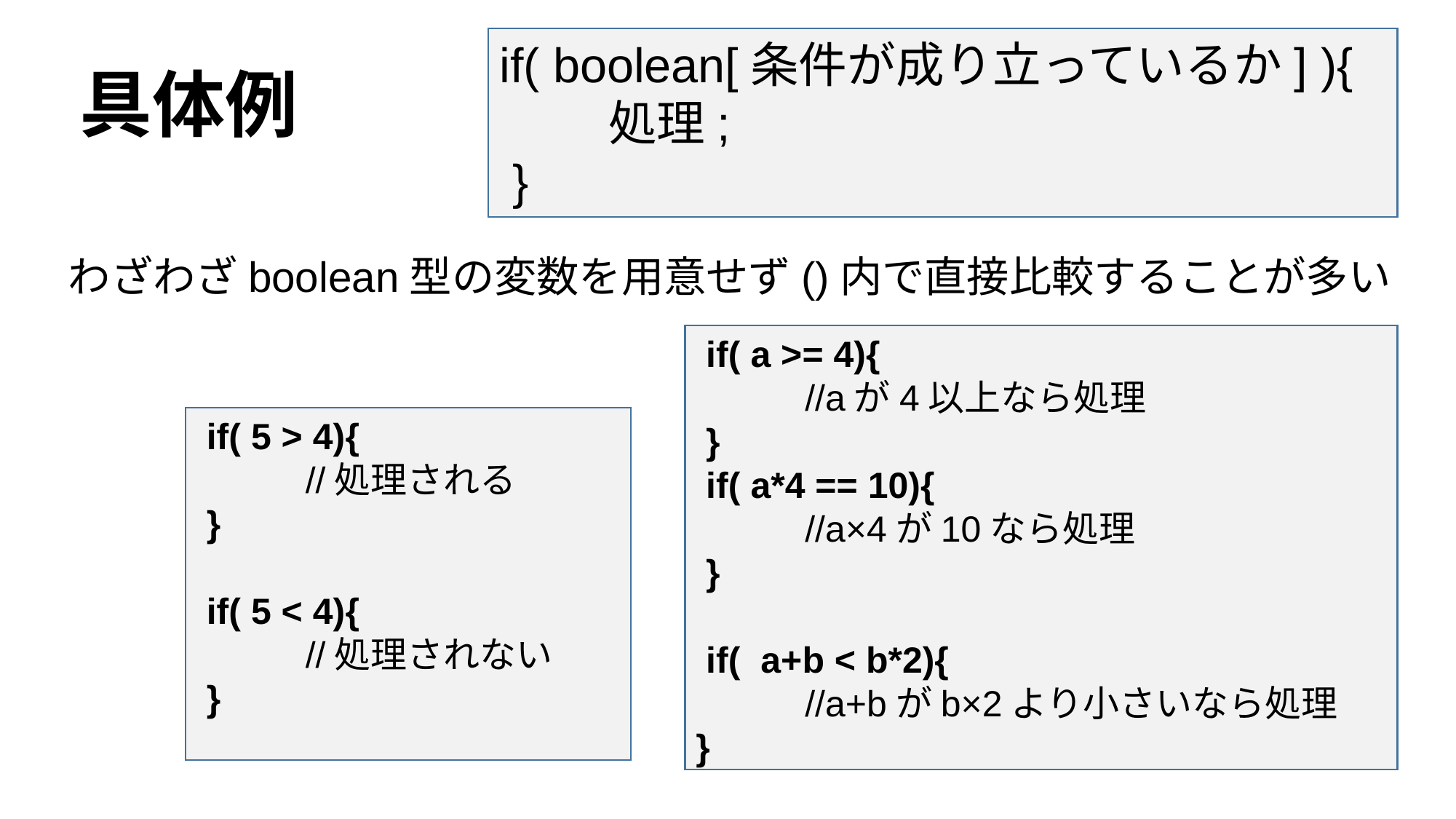

# 具体例
if( boolean[条件が成り立っているか] ){
	処理;
 }

わざわざboolean型の変数を用意せず()内で直接比較することが多い
 if( a >= 4){
	//aが4以上なら処理
 }
 if( a*4 == 10){
 	//a×4が10なら処理
 }

 if(  a+b < b*2){
	//a+bがb×2より小さいなら処理
}

 if( 5 > 4){
	//処理される
 }

 if( 5 < 4){
	//処理されない
 }